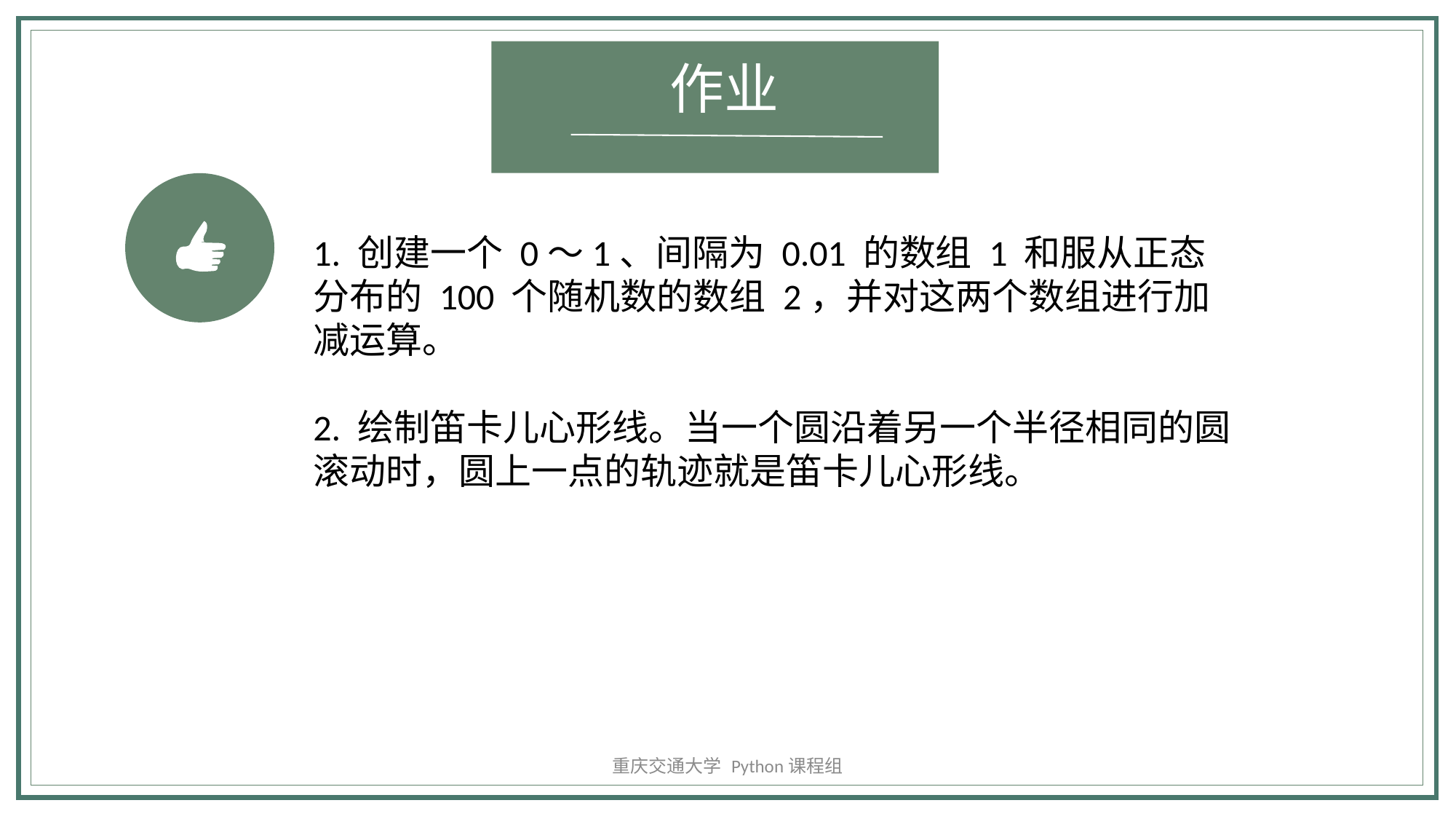

作业

1. 创建一个 0～1、间隔为 0.01 的数组 1 和服从正态分布的 100 个随机数的数组 2，并对这两个数组进行加减运算。

2. 绘制笛卡儿心形线。当一个圆沿着另一个半径相同的圆滚动时，圆上一点的轨迹就是笛卡儿心形线。
重庆交通大学 Python课程组